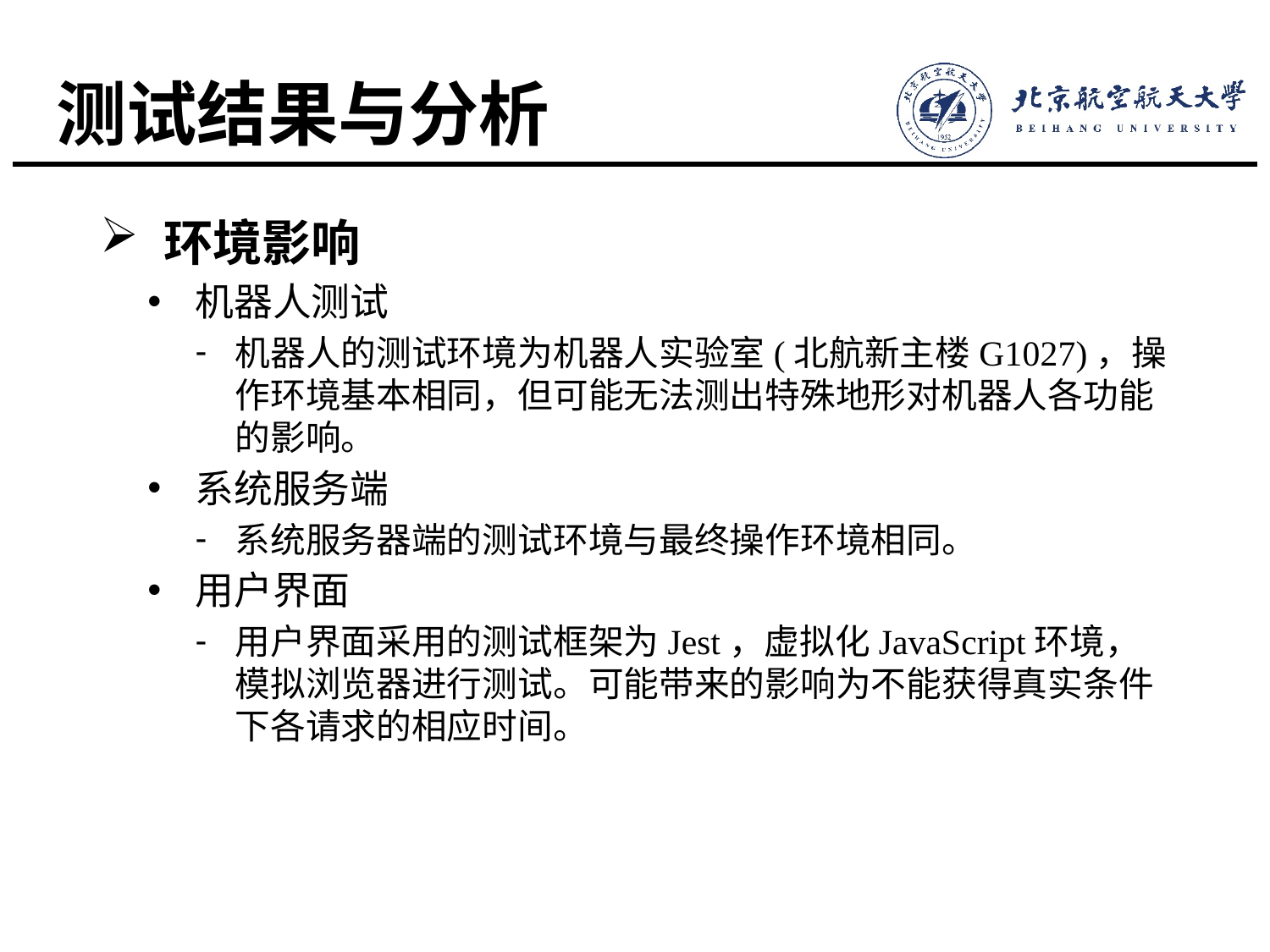

# 测试结果与分析
环境影响
机器人测试
机器人的测试环境为机器人实验室(北航新主楼G1027)，操作环境基本相同，但可能无法测出特殊地形对机器人各功能的影响。
系统服务端
系统服务器端的测试环境与最终操作环境相同。
用户界面
用户界面采用的测试框架为Jest，虚拟化JavaScript环境，模拟浏览器进行测试。可能带来的影响为不能获得真实条件下各请求的相应时间。

25